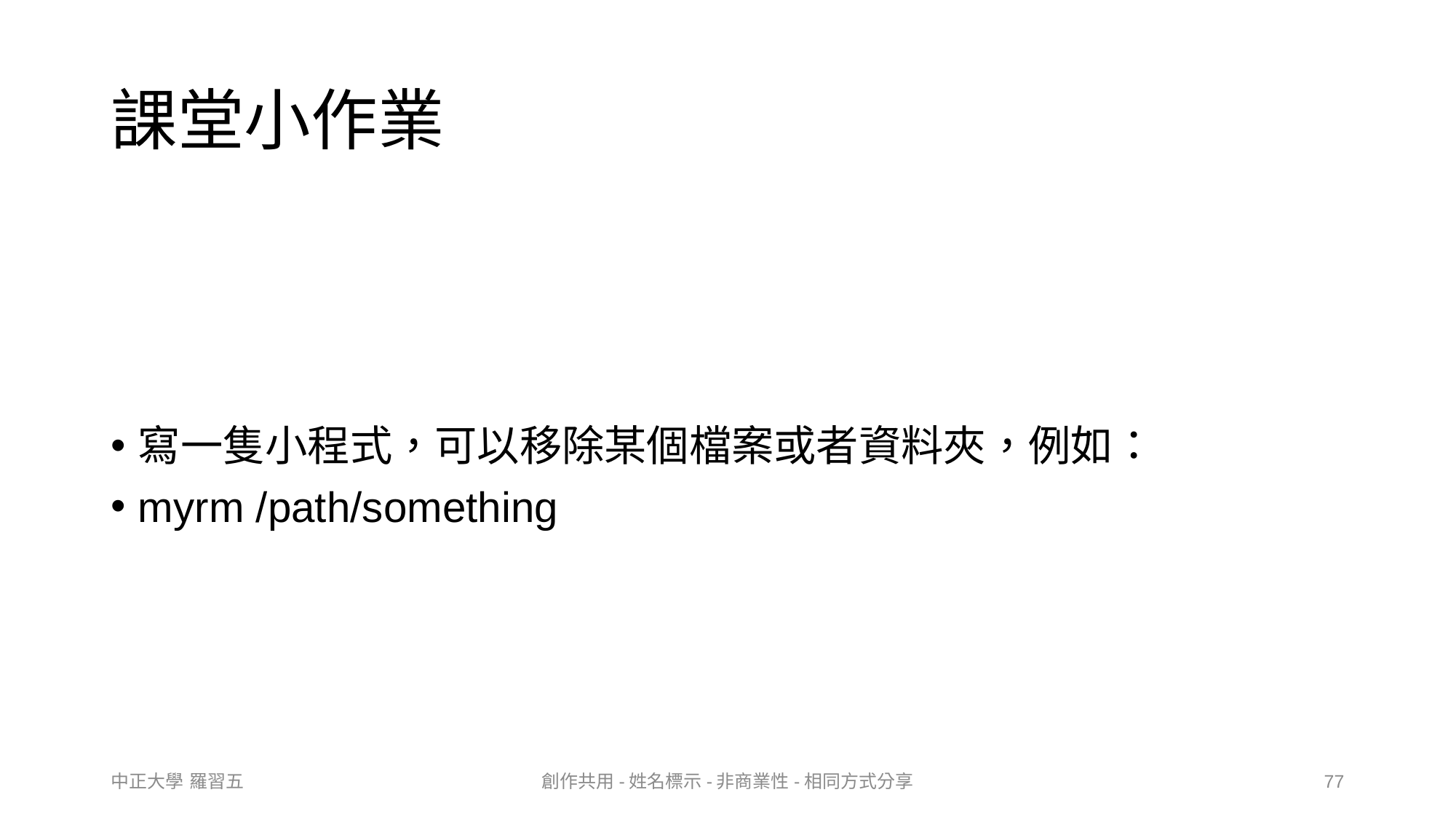

課堂小作業
寫一隻小程式，可以移除某個檔案或者資料夾，例如：
myrm /path/something
中正大學 羅習五
創作共用-姓名標示-非商業性-相同方式分享
77